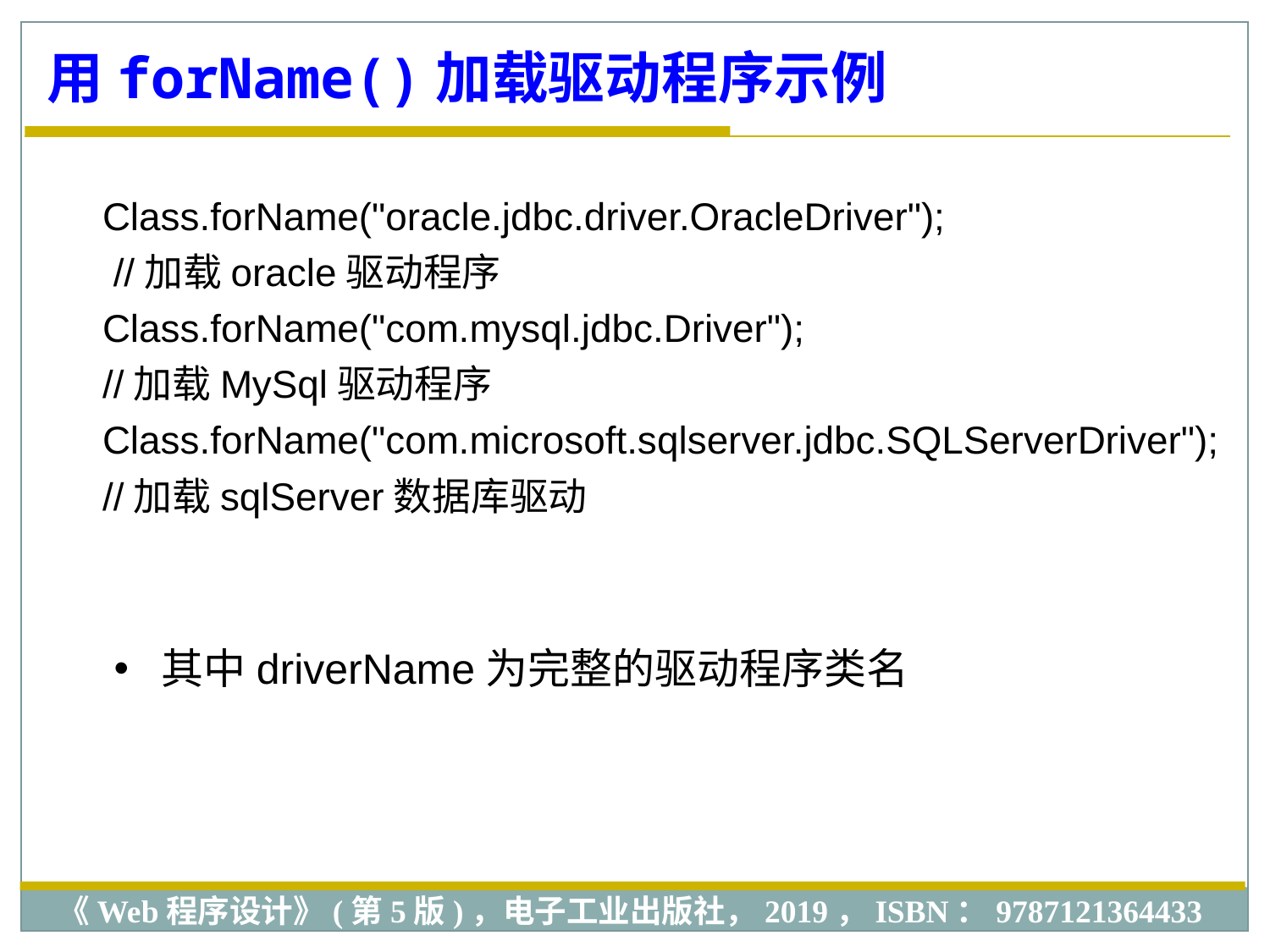

用forName()加载驱动程序示例
Class.forName("oracle.jdbc.driver.OracleDriver");
 //加载oracle驱动程序
Class.forName("com.mysql.jdbc.Driver");
//加载MySql驱动程序
Class.forName("com.microsoft.sqlserver.jdbc.SQLServerDriver");
//加载sqlServer数据库驱动
其中driverName为完整的驱动程序类名